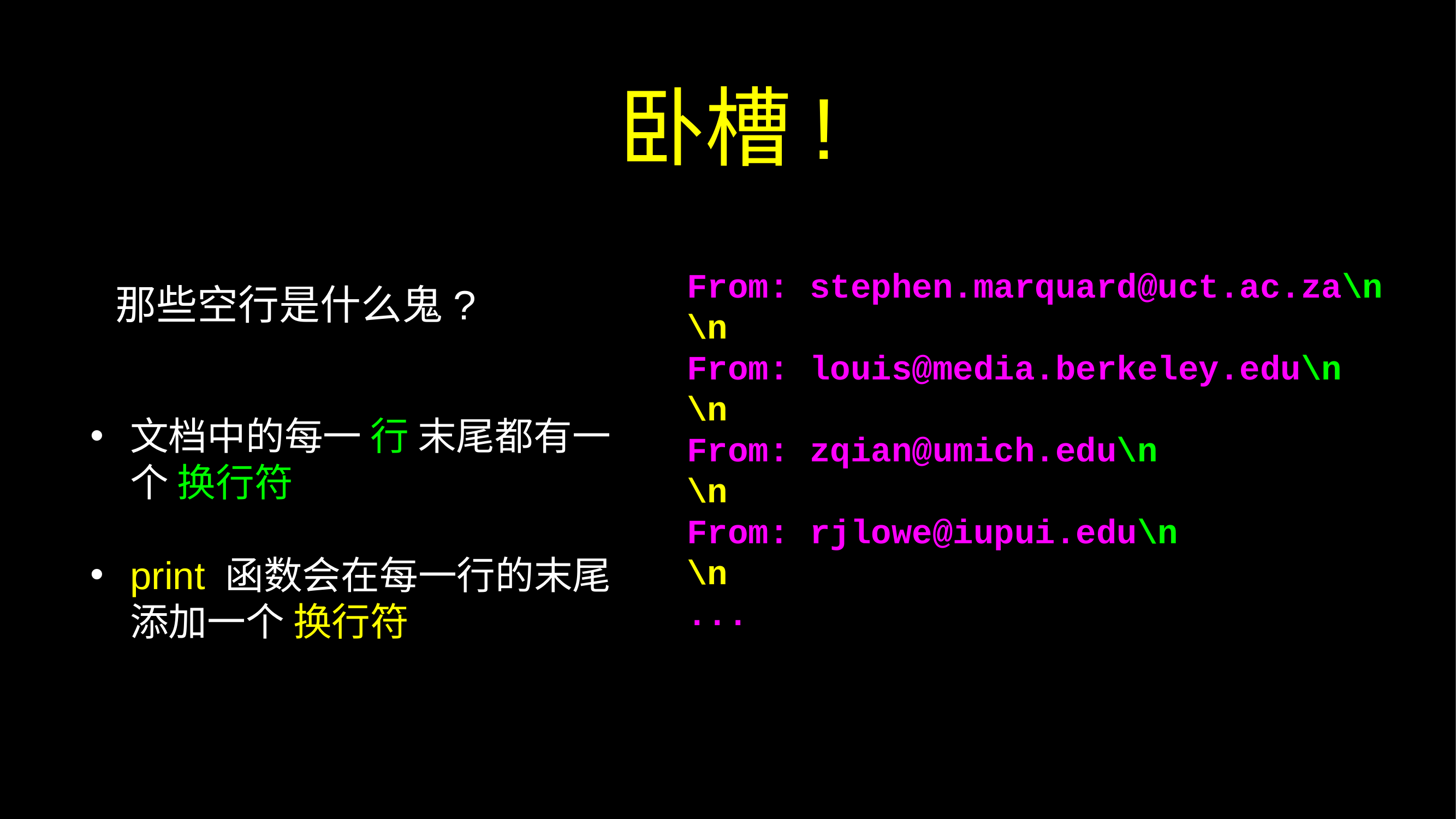

# 卧槽!
那些空行是什么鬼?
From: stephen.marquard@uct.ac.za\n
\n
From: louis@media.berkeley.edu\n
\n
From: zqian@umich.edu\n
\n
From: rjlowe@iupui.edu\n
\n
...
文档中的每一 行 末尾都有一个 换行符

print 函数会在每一行的末尾添加一个 换行符